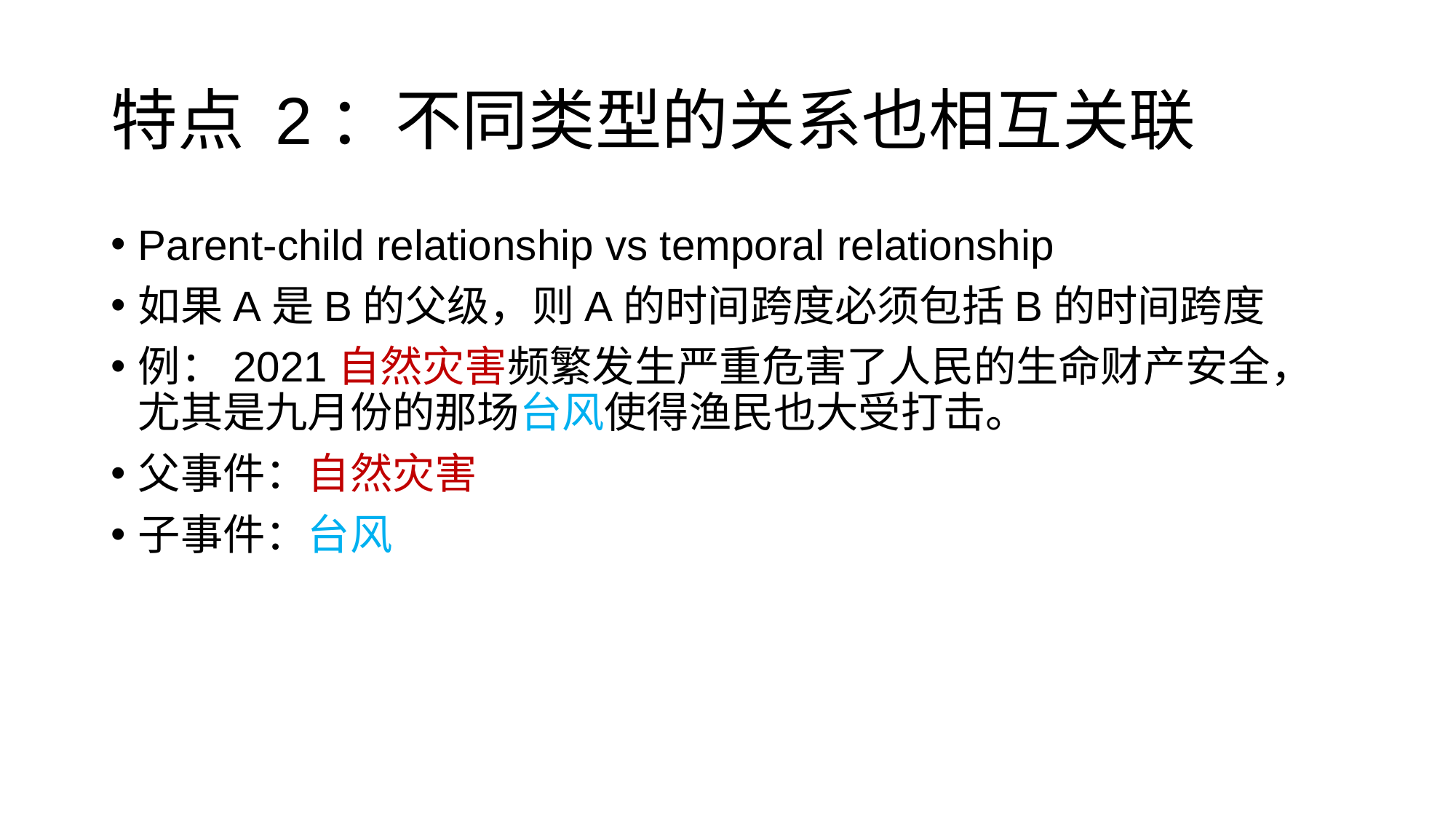

# 特点 2：不同类型的关系也相互关联
Parent-child relationship vs temporal relationship
如果A是B的父级，则A的时间跨度必须包括B的时间跨度
例：2021自然灾害频繁发生严重危害了人民的生命财产安全，尤其是九月份的那场台风使得渔民也大受打击。
父事件：自然灾害
子事件：台风